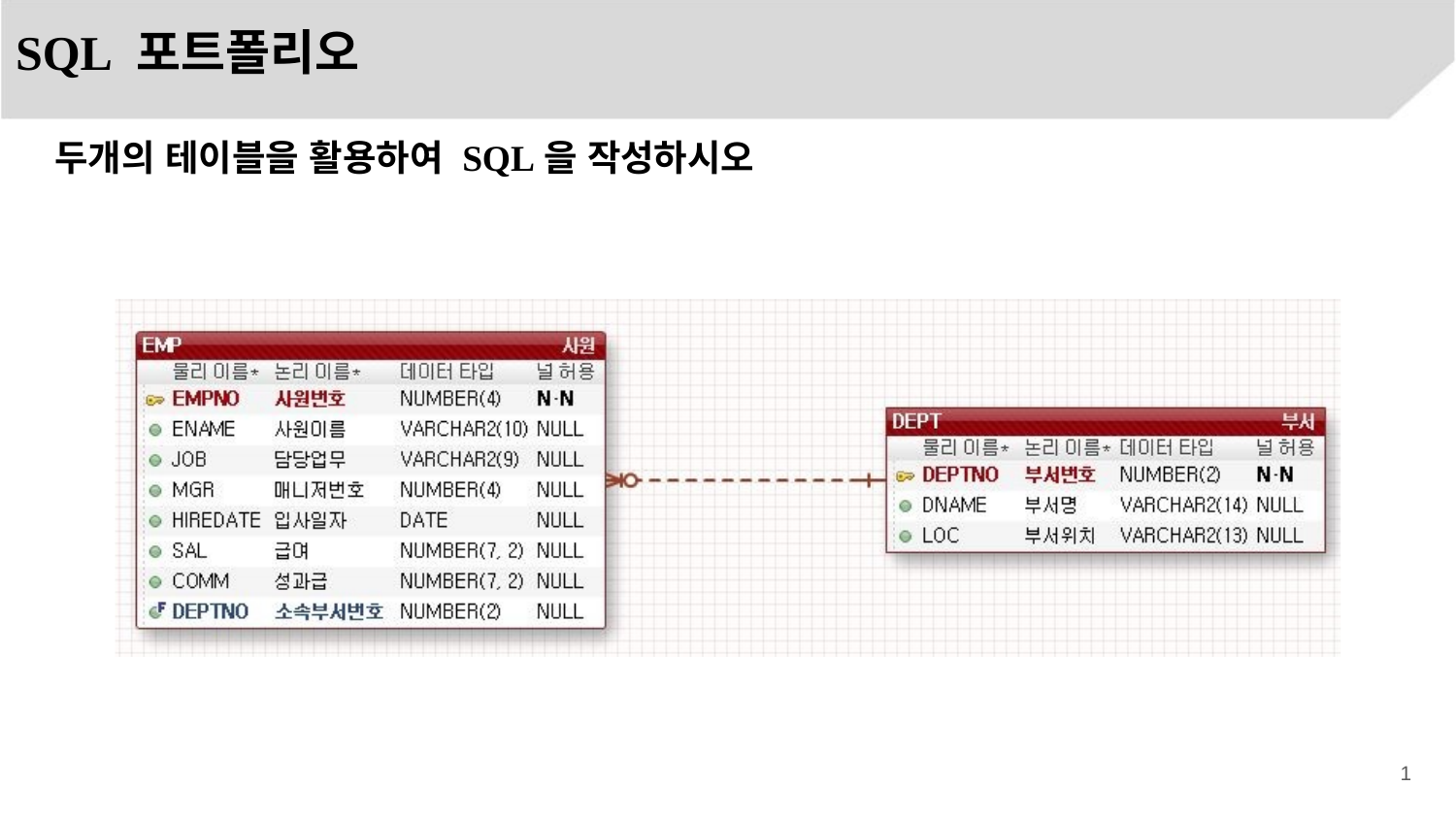

SQL 포트폴리오
두개의 테이블을 활용하여 SQL을 작성하시오

1